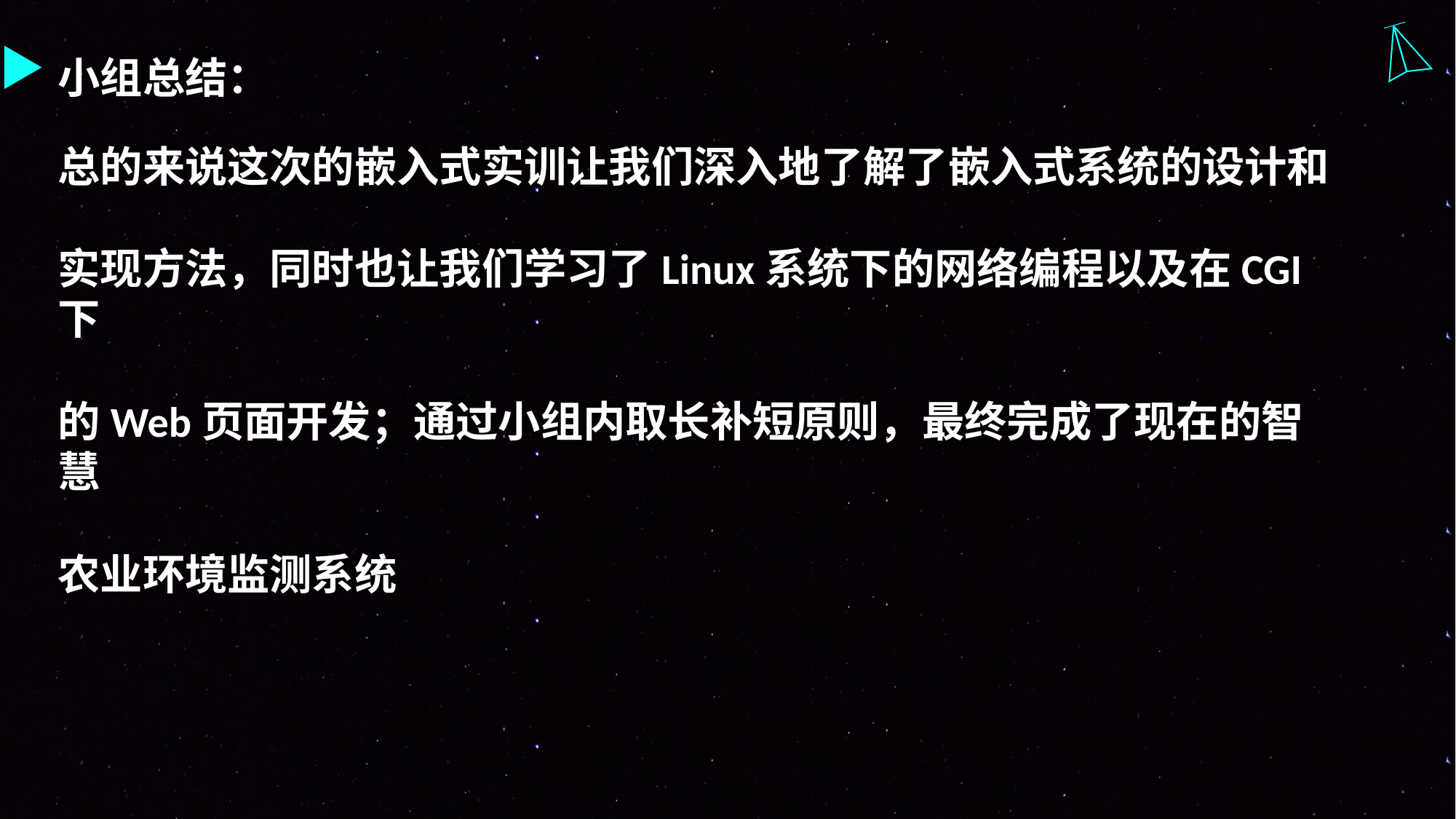

小组总结：
总的来说这次的嵌入式实训让我们深入地了解了嵌入式系统的设计和

实现方法，同时也让我们学习了Linux系统下的网络编程以及在CGI下

的Web页面开发；通过小组内取长补短原则，最终完成了现在的智慧

农业环境监测系统